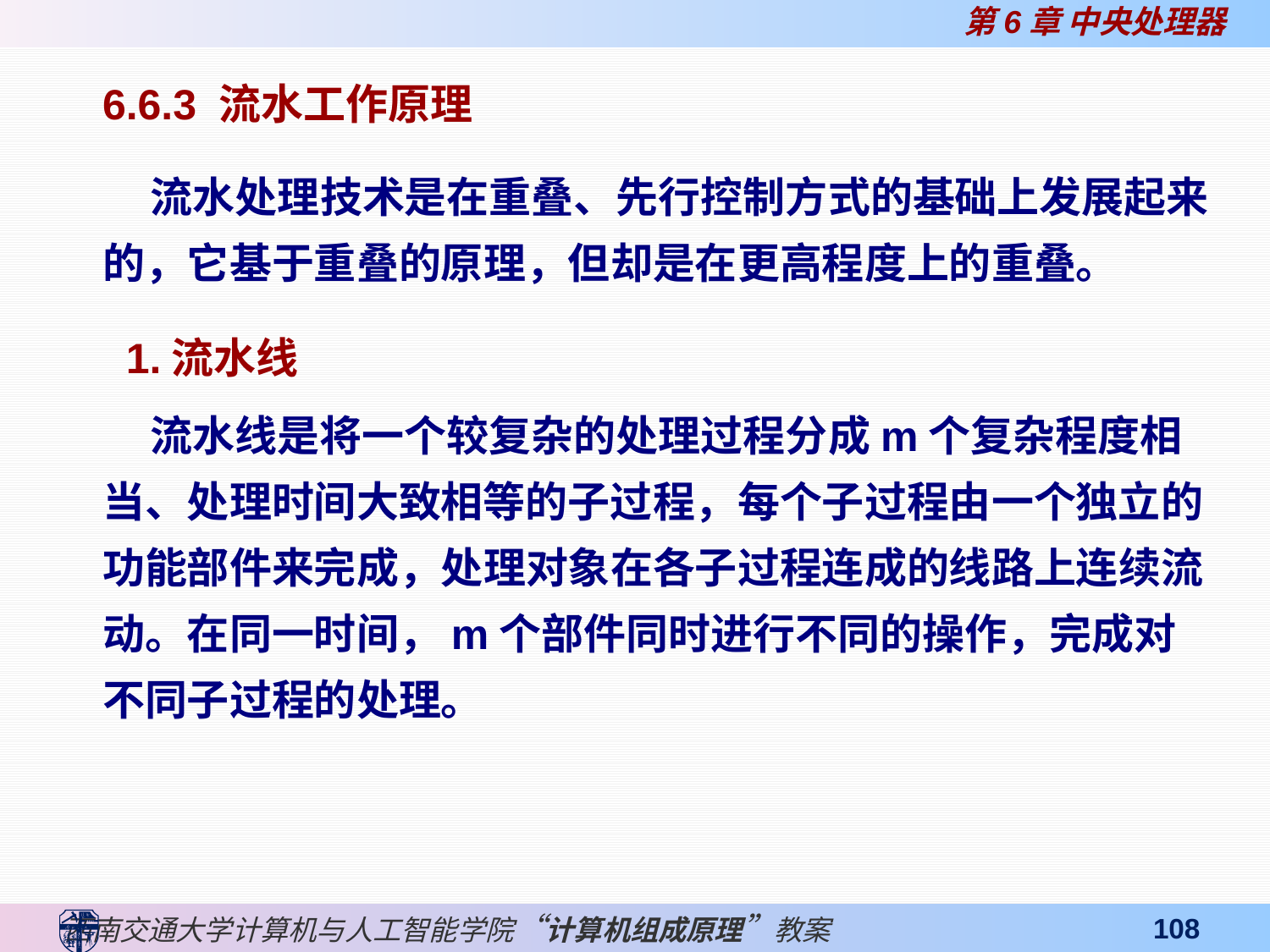

6.6.3 流水工作原理
    流水处理技术是在重叠、先行控制方式的基础上发展起来的，它基于重叠的原理，但却是在更高程度上的重叠。
1.流水线
    流水线是将一个较复杂的处理过程分成m个复杂程度相当、处理时间大致相等的子过程，每个子过程由一个独立的功能部件来完成，处理对象在各子过程连成的线路上连续流动。在同一时间，m个部件同时进行不同的操作，完成对不同子过程的处理。